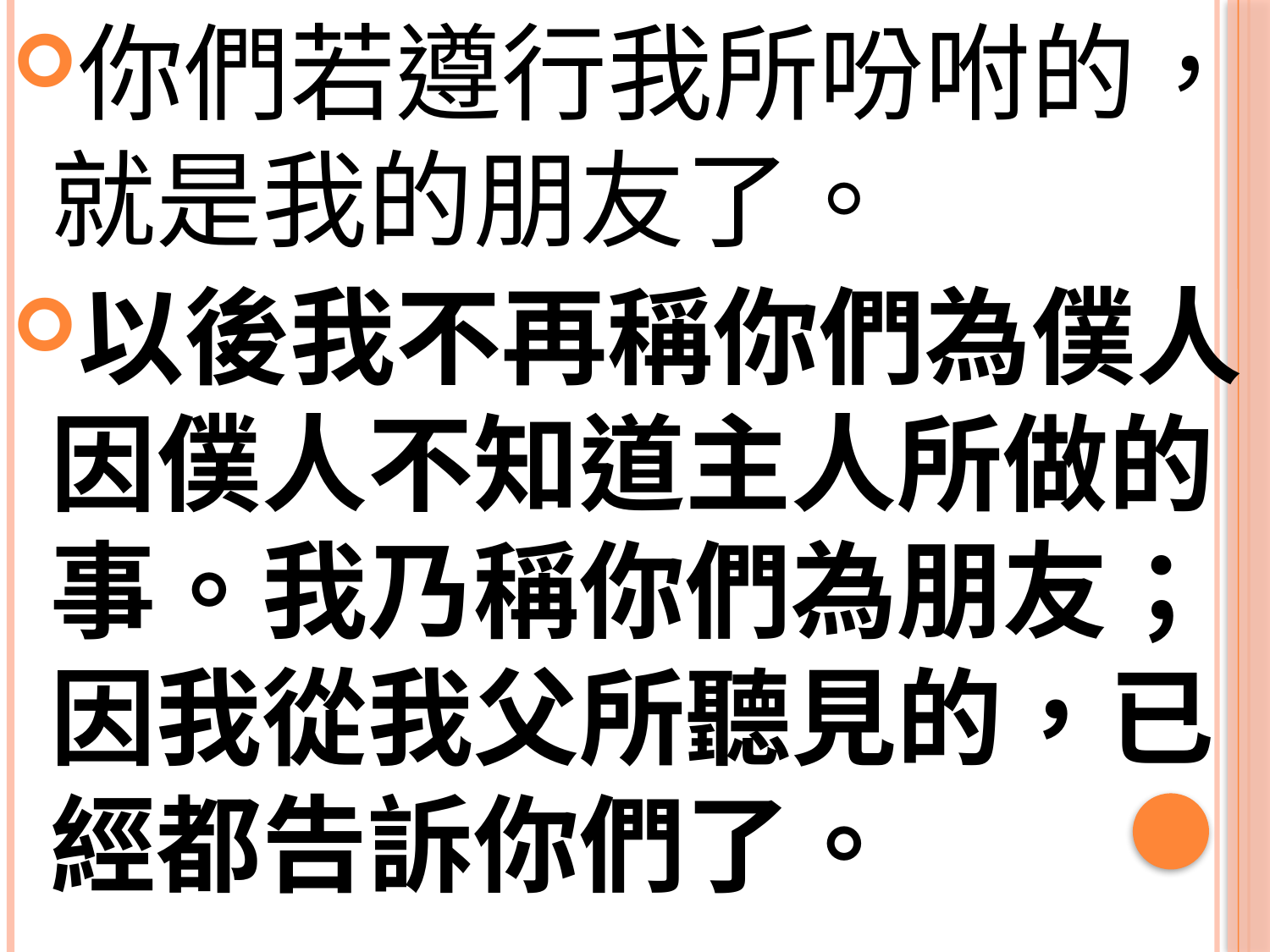

你們若遵行我所吩咐的，就是我的朋友了。
以後我不再稱你們為僕人，因僕人不知道主人所做的事。我乃稱你們為朋友；因我從我父所聽見的，已經都告訴你們了。